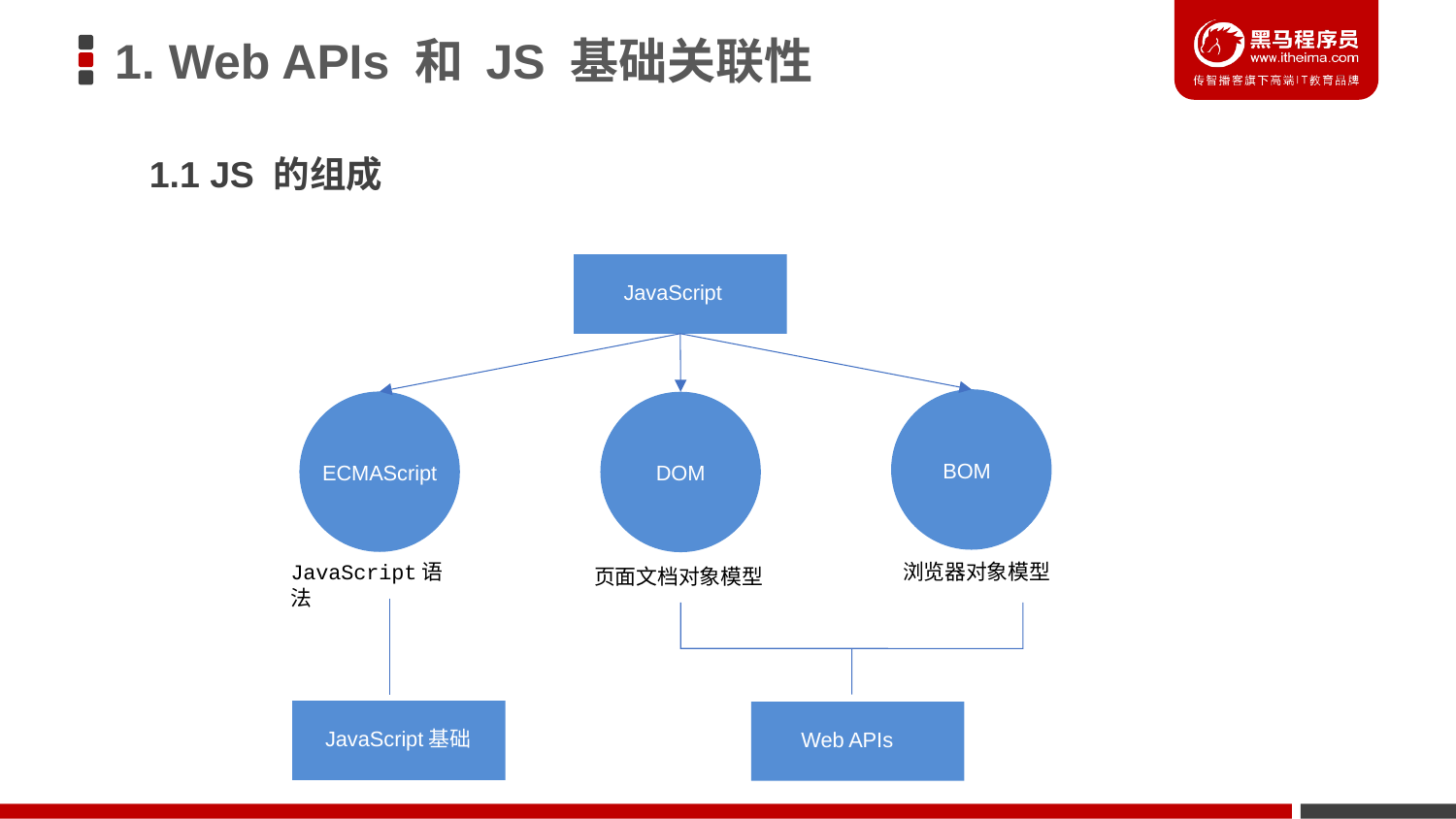

# 1. Web APIs 和 JS 基础关联性
1.1 JS 的组成

JavaScript

BOM
浏览器对象模型

ECMAScript
JavaScript语法

DOM
页面文档对象模型

JavaScript基础

Web APIs